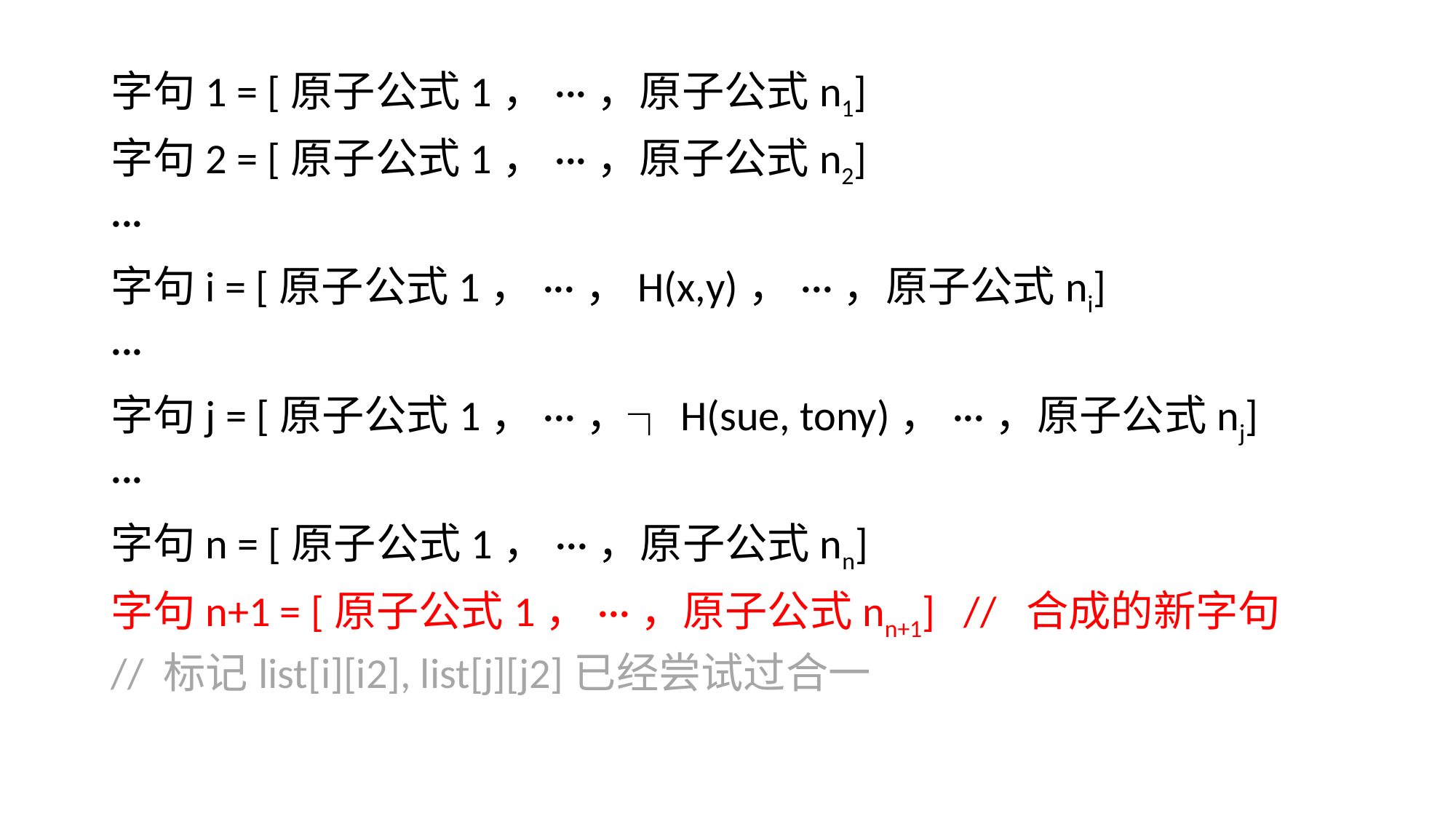

字句1 = [原子公式1，···，原子公式n1]
字句2 = [原子公式1，···，原子公式n2]
···
字句i = [原子公式1，···，H(x,y)，···，原子公式ni]
···
字句j = [原子公式1，···，┐H(sue, tony)，···，原子公式nj]
···
字句n = [原子公式1，···，原子公式nn]
字句n+1 = [原子公式1，···，原子公式nn+1]   //  合成的新字句
// 标记list[i][i2], list[j][j2]已经尝试过合一